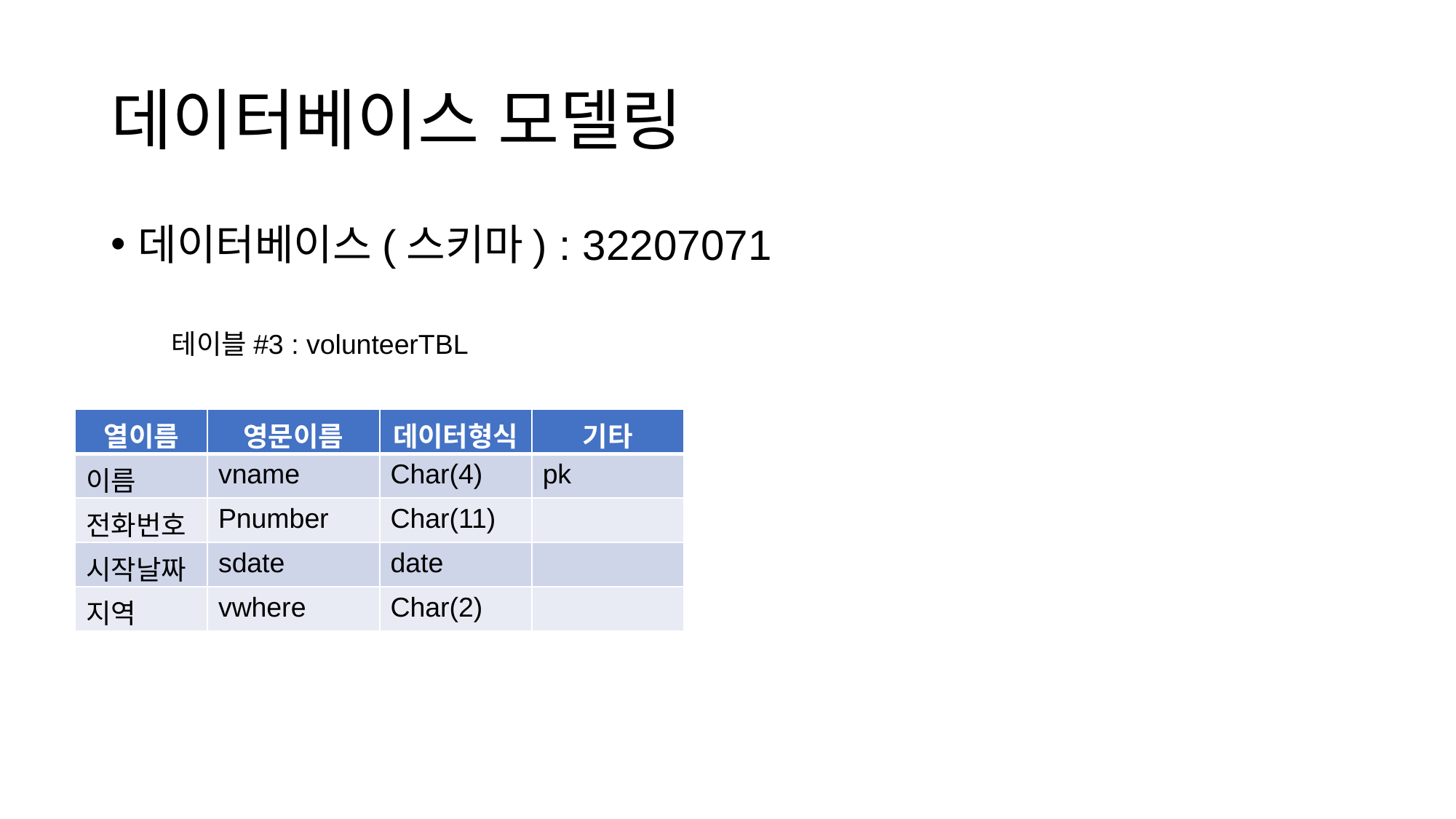

# 데이터베이스 모델링
데이터베이스(스키마) : 32207071

테이블#3 : volunteerTBL
| 열이름 | 영문이름 | 데이터형식 | 기타 |
| --- | --- | --- | --- |
| 이름 | vname | Char(4) | pk |
| 전화번호 | Pnumber | Char(11) |  |
| 시작날짜 | sdate | date |  |
| 지역 | vwhere | Char(2) |  |